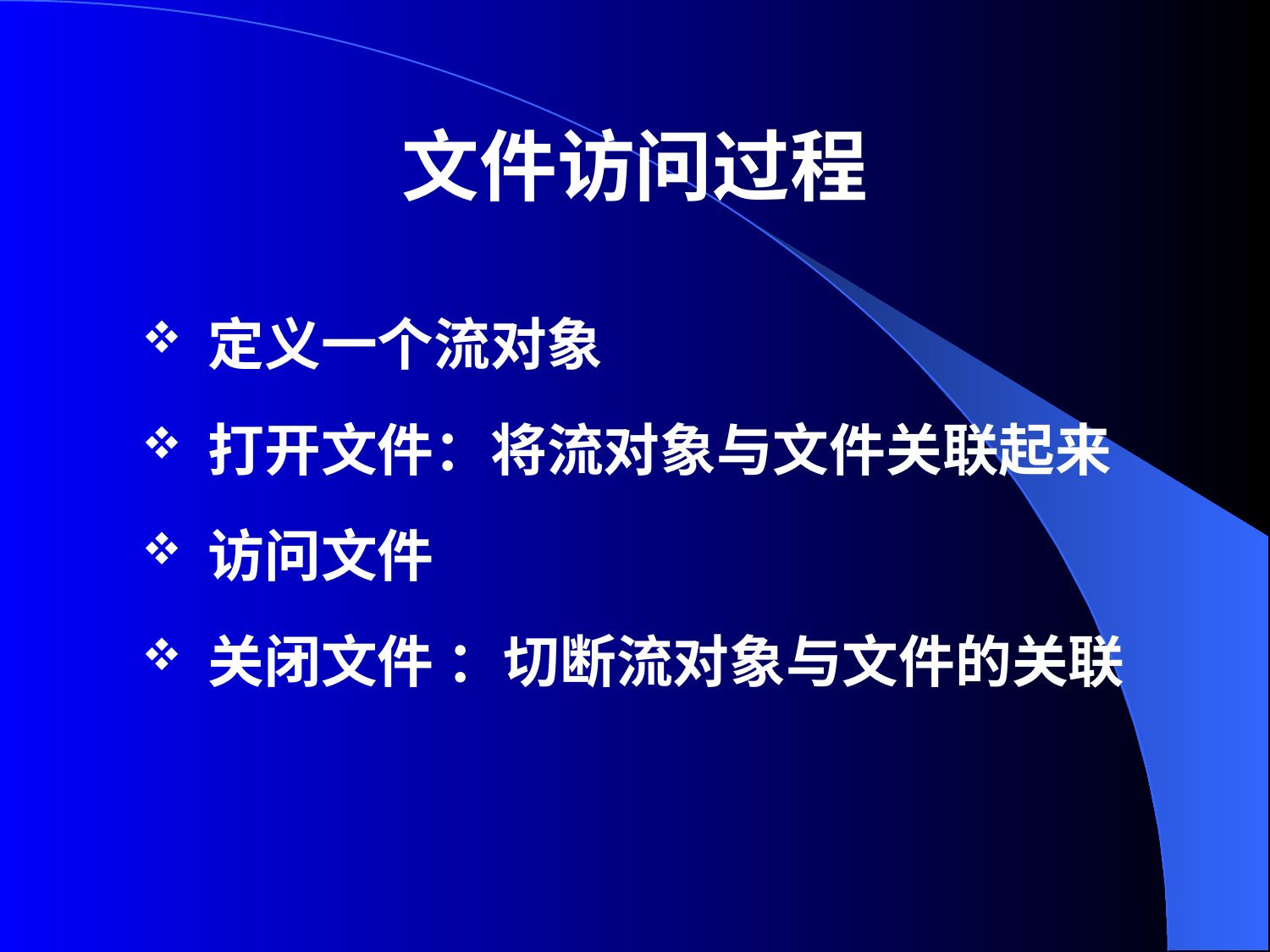

# 文件访问过程
定义一个流对象
打开文件：将流对象与文件关联起来
访问文件
关闭文件 ：切断流对象与文件的关联